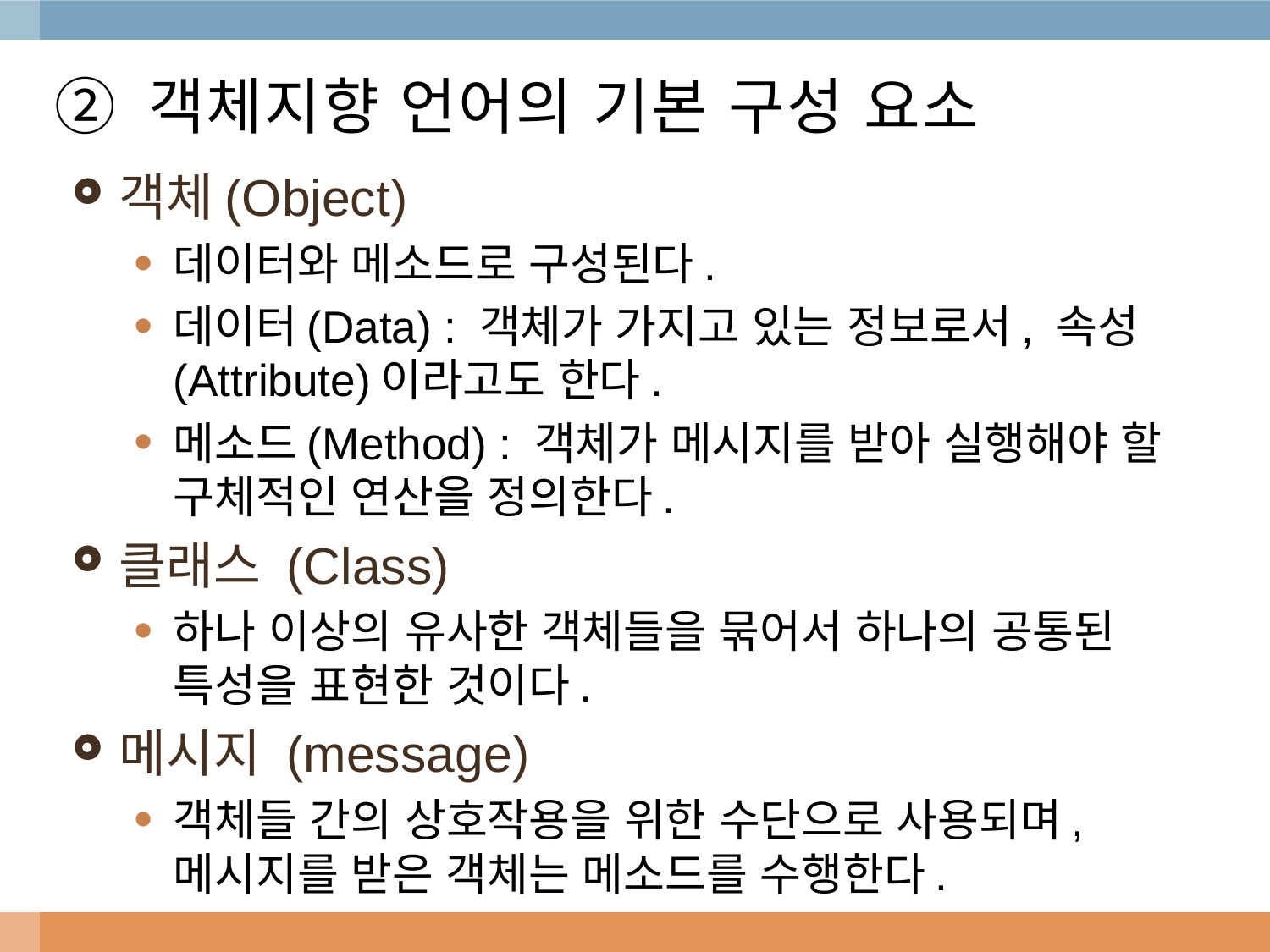

# ② 객체지향 언어의 기본 구성 요소
객체(Object)
데이터와 메소드로 구성된다.
데이터(Data) : 객체가 가지고 있는 정보로서, 속성(Attribute)이라고도 한다.
메소드(Method) : 객체가 메시지를 받아 실행해야 할 구체적인 연산을 정의한다.
클래스 (Class)
하나 이상의 유사한 객체들을 묶어서 하나의 공통된 특성을 표현한 것이다.
메시지 (message)
객체들 간의 상호작용을 위한 수단으로 사용되며, 메시지를 받은 객체는 메소드를 수행한다.